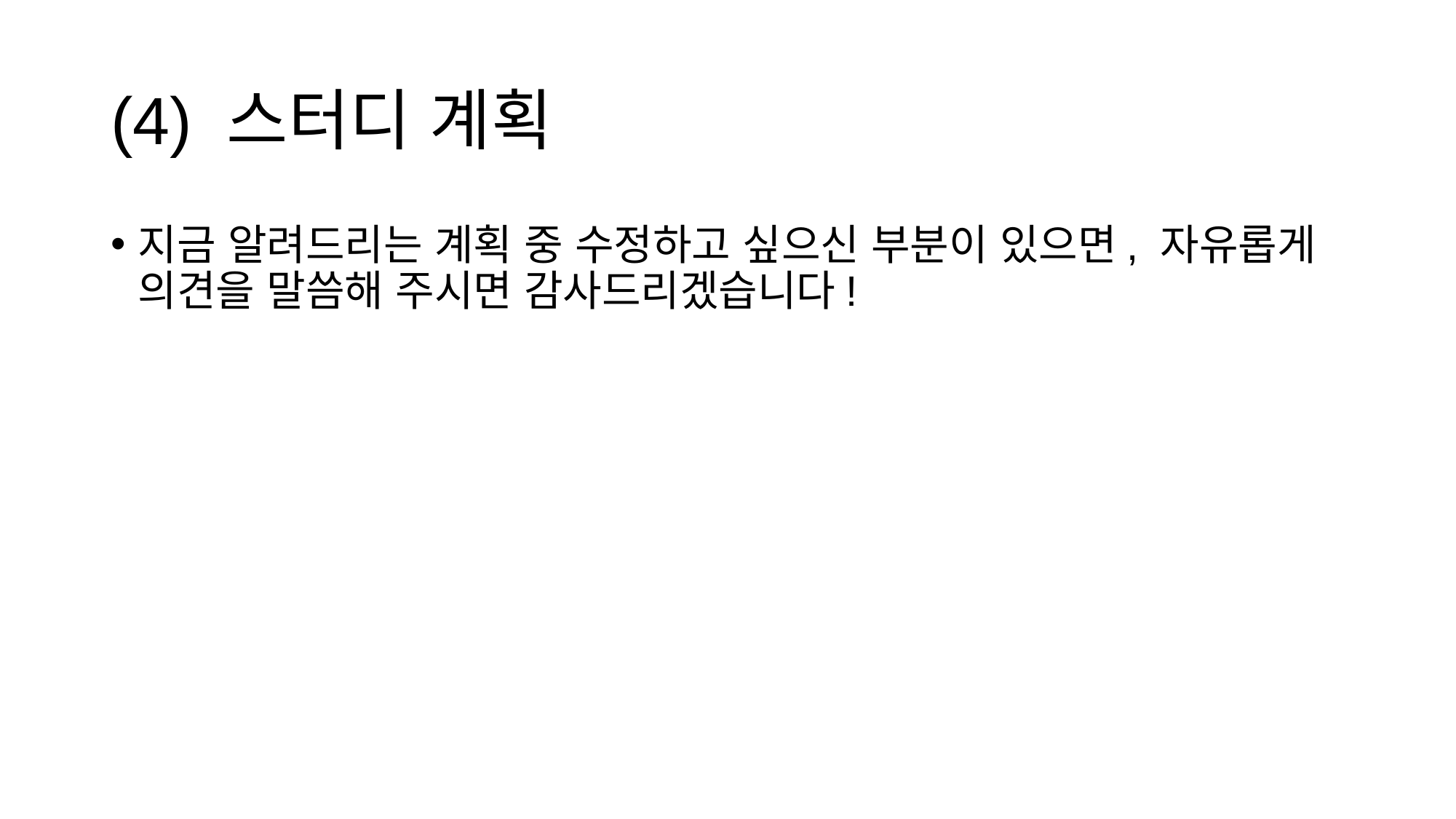

# (4) 스터디 계획
지금 알려드리는 계획 중 수정하고 싶으신 부분이 있으면, 자유롭게 의견을 말씀해 주시면 감사드리겠습니다!